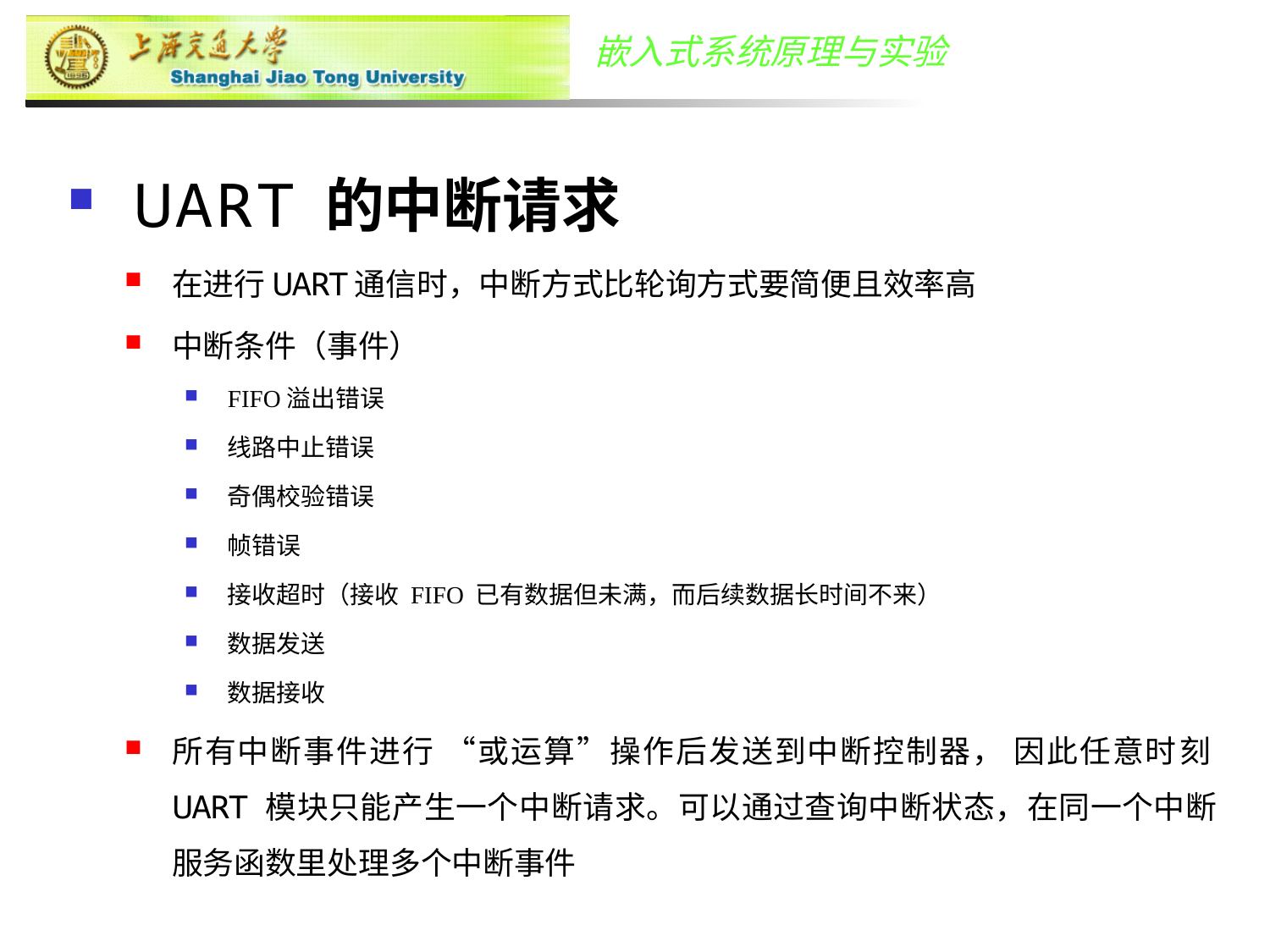

UART 的中断请求
在进行UART通信时，中断方式比轮询方式要简便且效率高
中断条件（事件）
FIFO溢出错误
线路中止错误
奇偶校验错误
帧错误
接收超时（接收 FIFO 已有数据但未满，而后续数据长时间不来）
数据发送
数据接收
所有中断事件进行 “或运算”操作后发送到中断控制器， 因此任意时刻UART 模块只能产生一个中断请求。可以通过查询中断状态，在同一个中断服务函数里处理多个中断事件